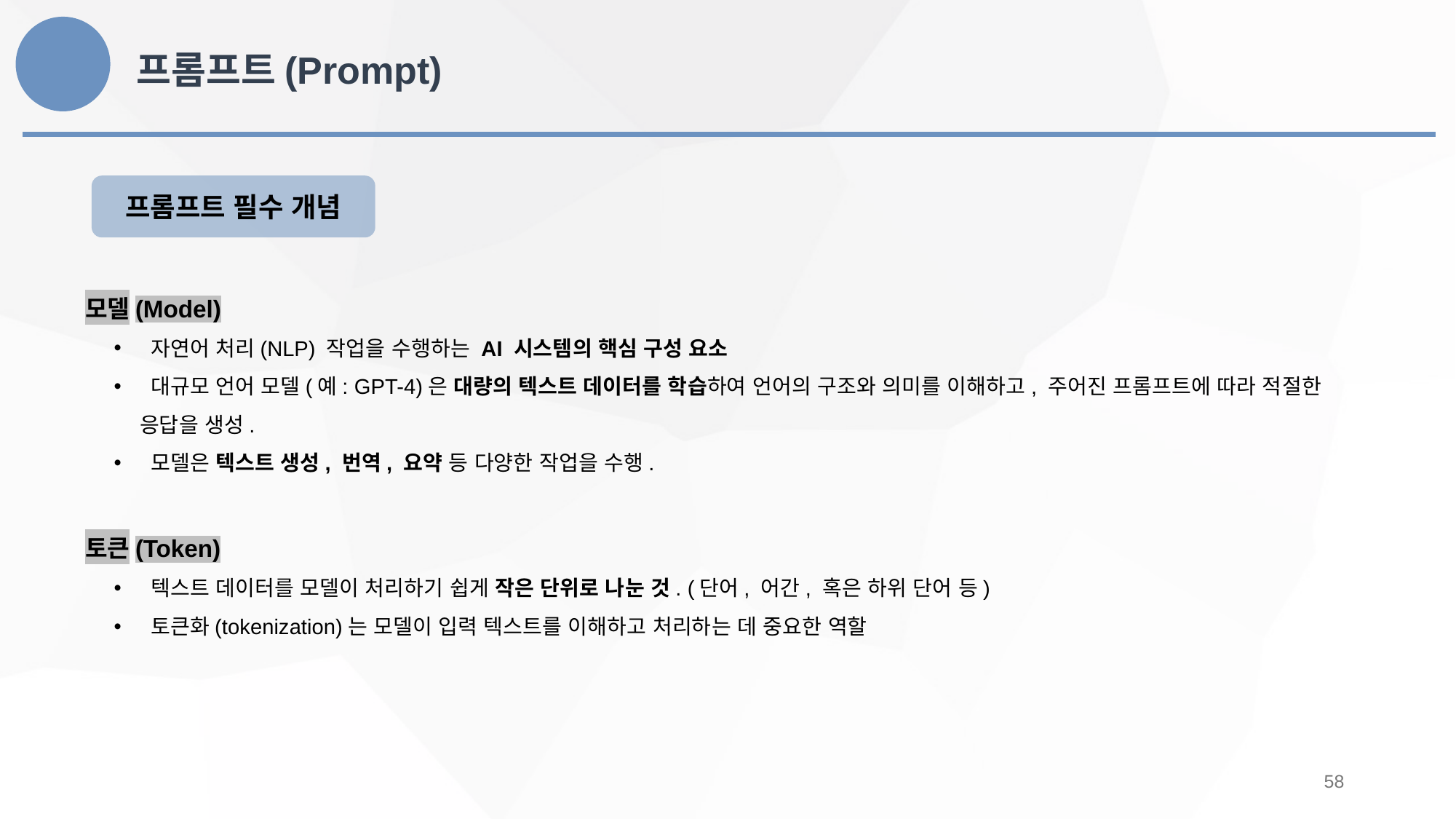

프롬프트(Prompt)
프롬프트 필수 개념
모델(Model)
 자연어 처리(NLP) 작업을 수행하는 AI 시스템의 핵심 구성 요소
 대규모 언어 모델(예: GPT-4)은 대량의 텍스트 데이터를 학습하여 언어의 구조와 의미를 이해하고, 주어진 프롬프트에 따라 적절한 응답을 생성.
 모델은 텍스트 생성, 번역, 요약 등 다양한 작업을 수행.

토큰(Token)
 텍스트 데이터를 모델이 처리하기 쉽게 작은 단위로 나눈 것. (단어, 어간, 혹은 하위 단어 등)
 토큰화(tokenization)는 모델이 입력 텍스트를 이해하고 처리하는 데 중요한 역할
58